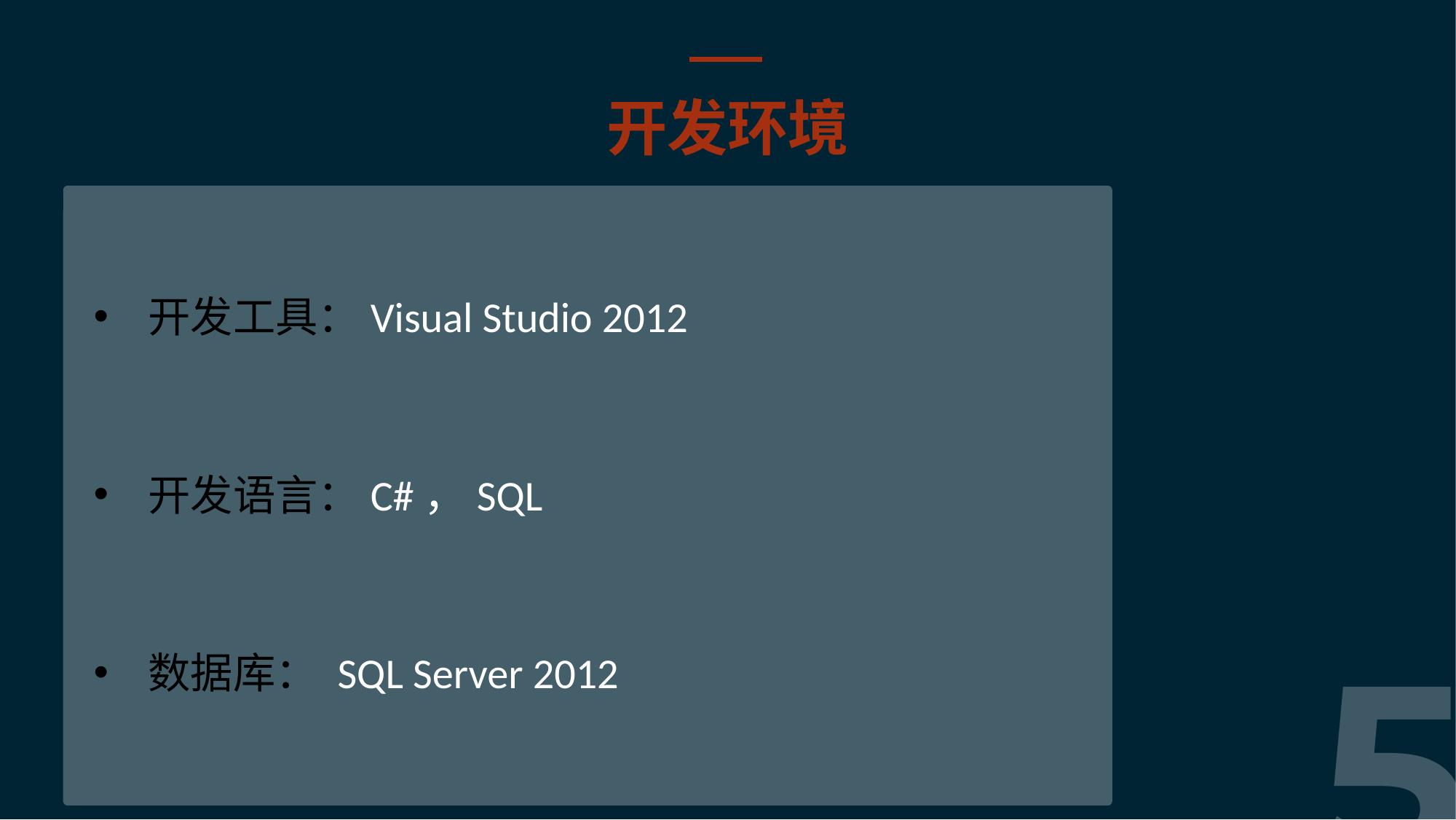

开发环境

开发工具：Visual Studio 2012

开发语言：C#，SQL

数据库： SQL Server 2012

5